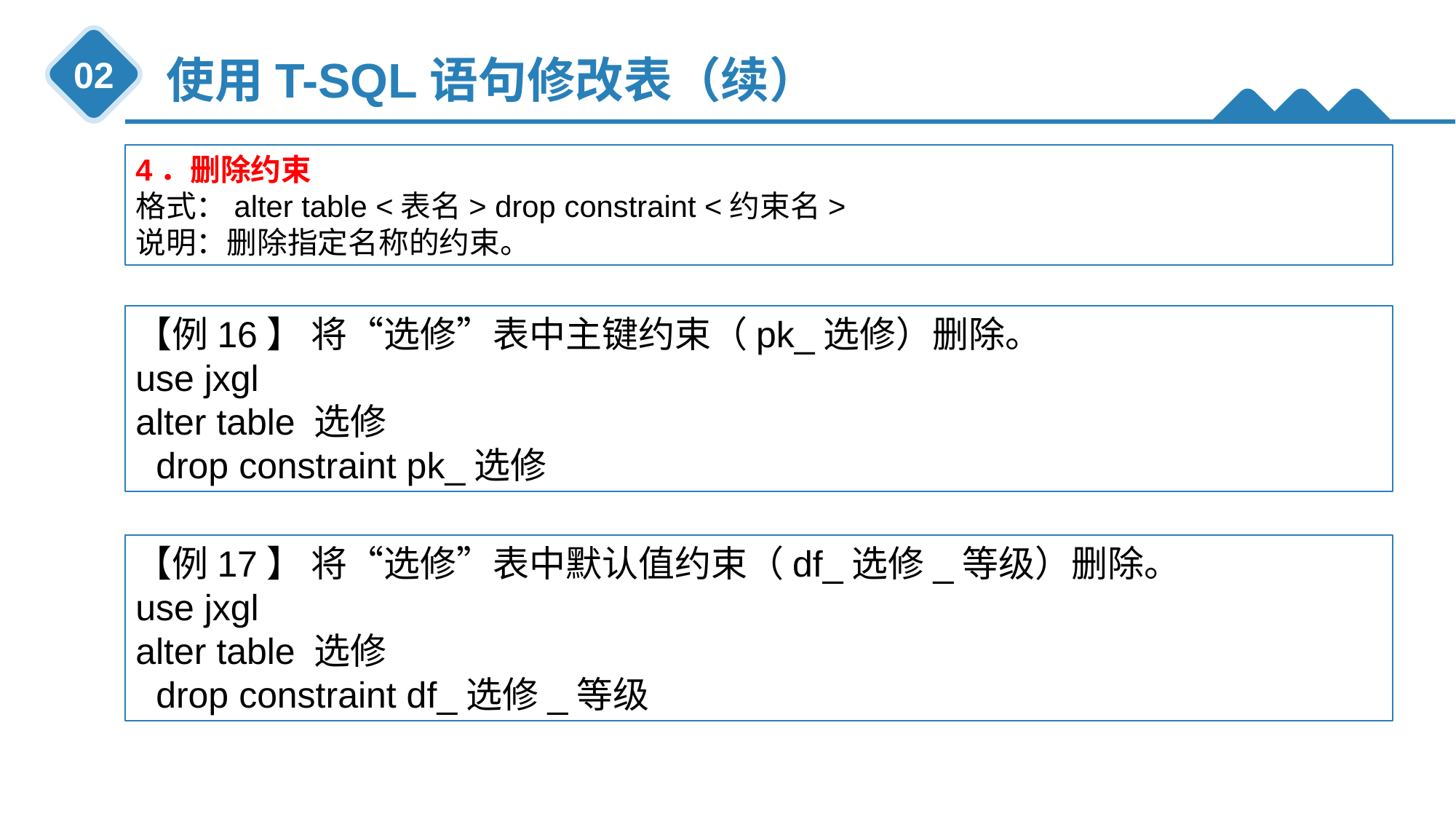

使用T-SQL语句修改表（续）
02
01

4．删除约束
格式：alter table <表名> drop constraint <约束名>
说明：删除指定名称的约束。
【例16】 将“选修”表中主键约束（pk_选修）删除。
use jxgl
alter table 选修
  drop constraint pk_选修
【例17】 将“选修”表中默认值约束（df_选修_等级）删除。
use jxgl
alter table 选修
  drop constraint df_选修_等级